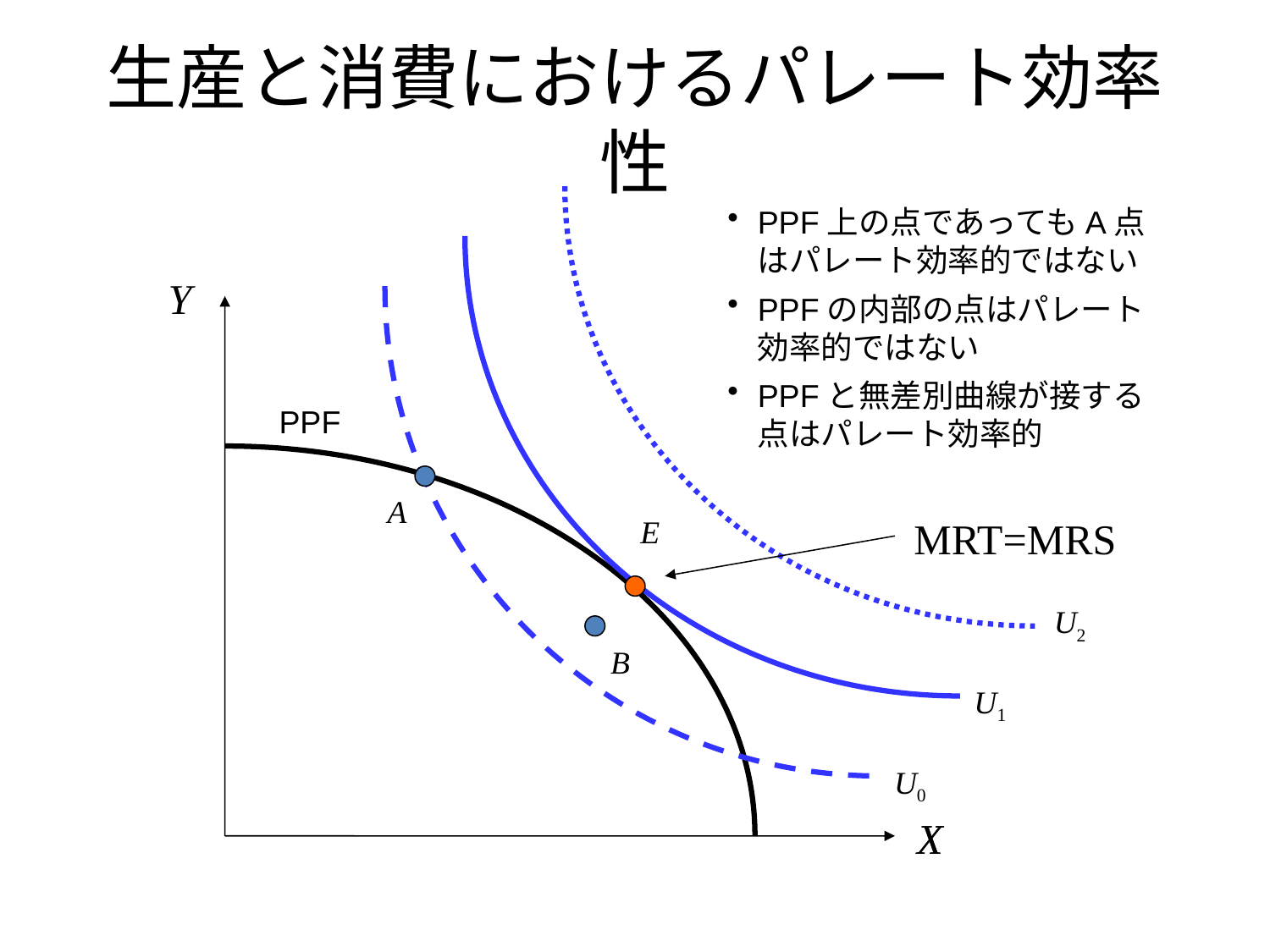

# 生産と消費におけるパレート効率性

PPF上の点であってもA点はパレート効率的ではない
PPFの内部の点はパレート効率的ではない
PPFと無差別曲線が接する点はパレート効率的

Y

PPF

A
E
MRT=MRS

U2

B
U1
U0
X
X